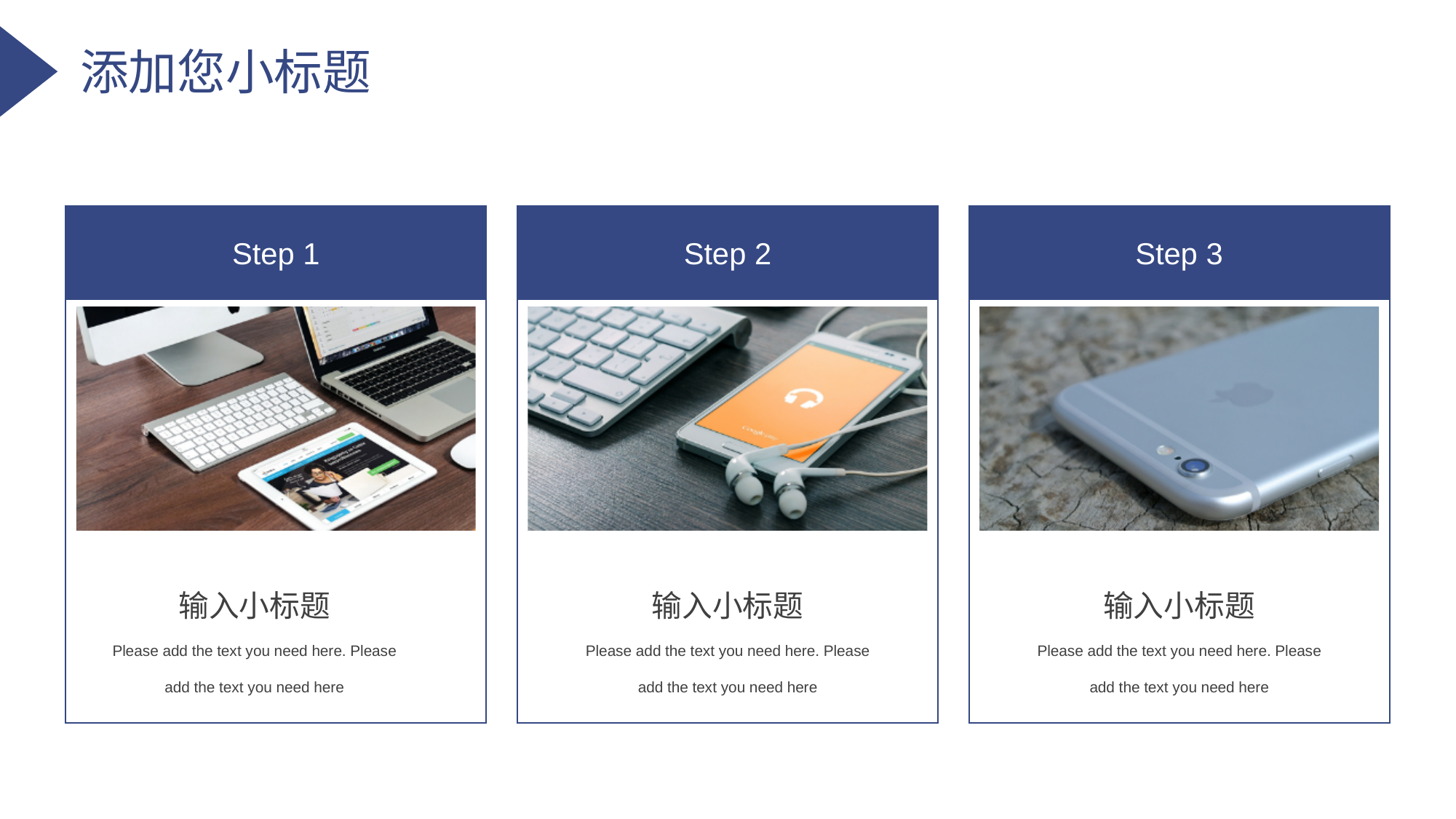

添加您小标题

Step 1
Step 2
Step 3

输入小标题
Please add the text you need here. Please add the text you need here
输入小标题
Please add the text you need here. Please add the text you need here
输入小标题
Please add the text you need here. Please add the text you need here